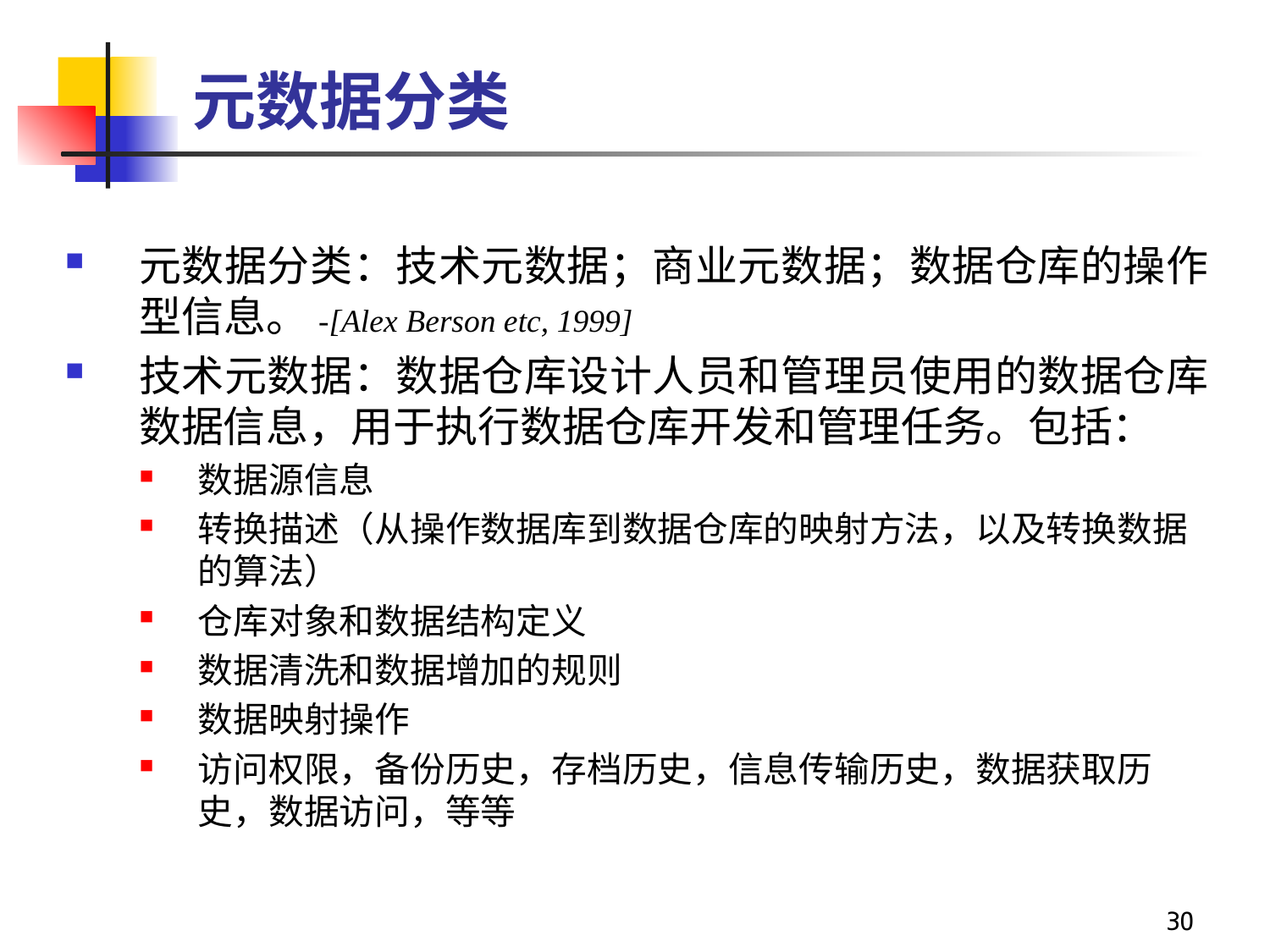

# 元数据分类
元数据分类：技术元数据；商业元数据；数据仓库的操作型信息。-[Alex Berson etc, 1999]
技术元数据：数据仓库设计人员和管理员使用的数据仓库数据信息，用于执行数据仓库开发和管理任务。包括：
数据源信息
转换描述（从操作数据库到数据仓库的映射方法，以及转换数据的算法）
仓库对象和数据结构定义
数据清洗和数据增加的规则
数据映射操作
访问权限，备份历史，存档历史，信息传输历史，数据获取历史，数据访问，等等
30